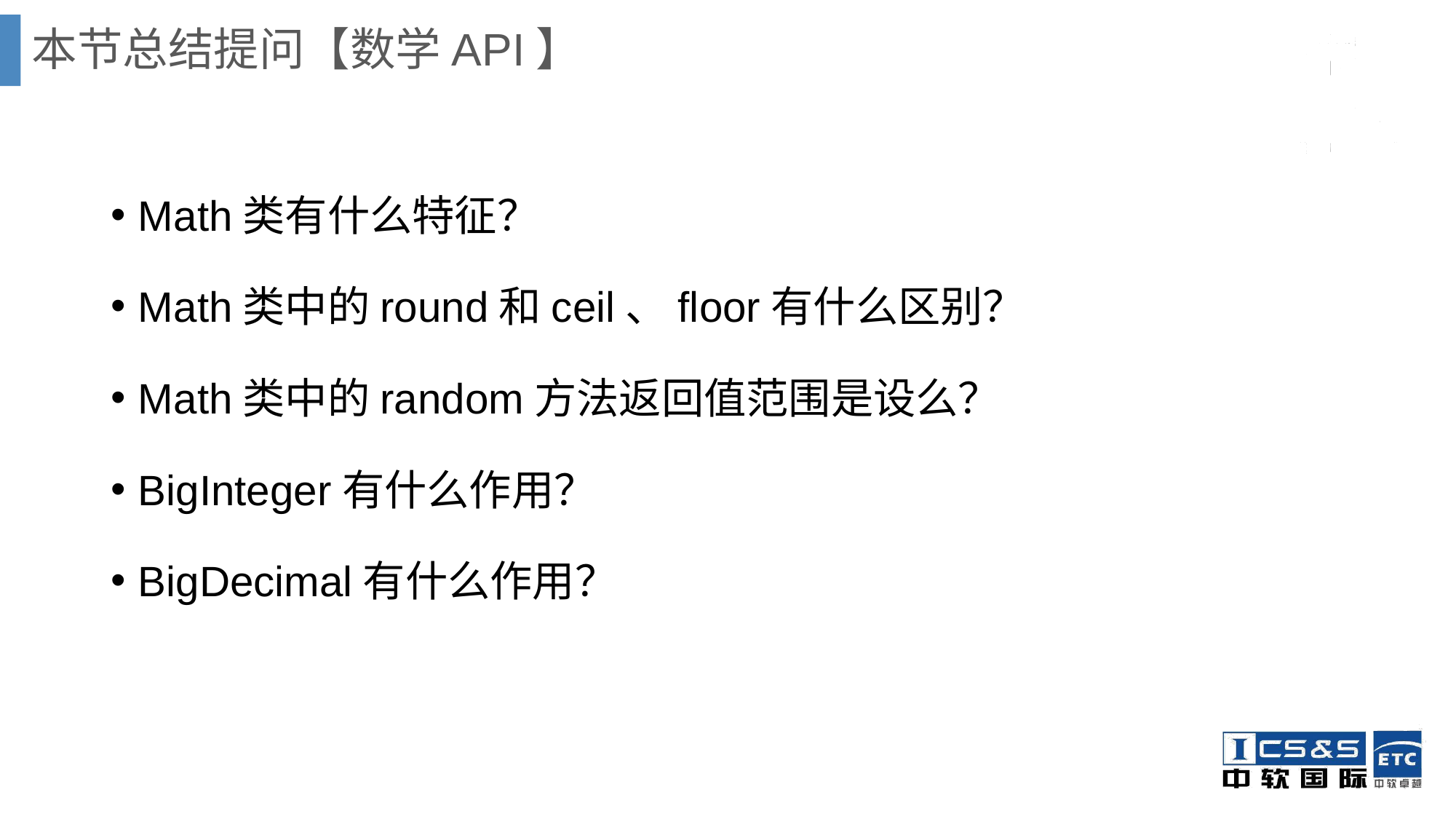

# 本节总结提问【数学API】
Math类有什么特征？
Math类中的round和ceil、floor有什么区别？
Math类中的random方法返回值范围是设么？
BigInteger有什么作用？
BigDecimal有什么作用？